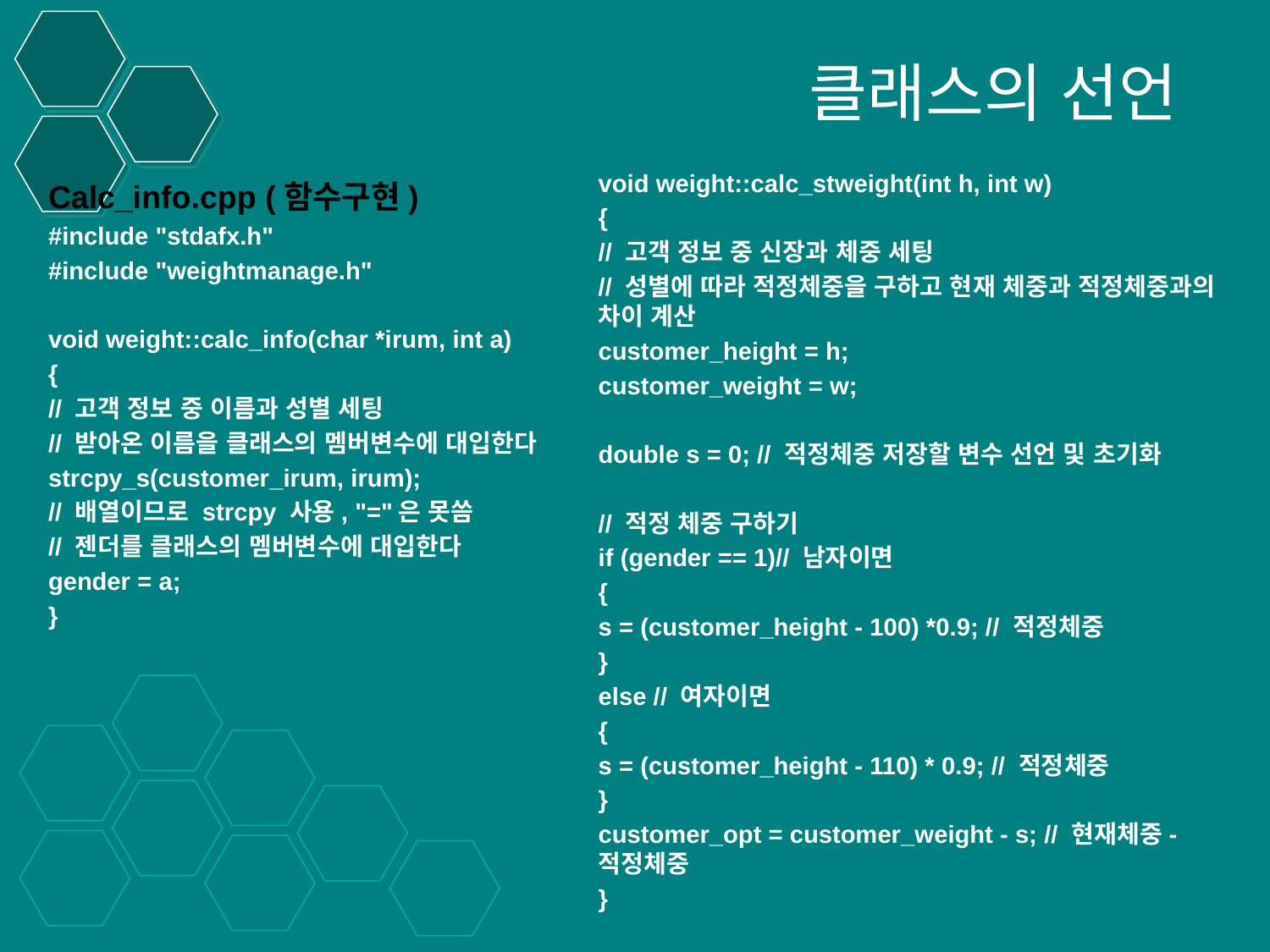

# 클래스의 선언
void weight::calc_stweight(int h, int w)
{
// 고객 정보 중 신장과 체중 세팅
// 성별에 따라 적정체중을 구하고 현재 체중과 적정체중과의 차이 계산
customer_height = h;
customer_weight = w;

double s = 0; // 적정체중 저장할 변수 선언 및 초기화

// 적정 체중 구하기
if (gender == 1)// 남자이면
{
s = (customer_height - 100) *0.9; // 적정체중
}
else // 여자이면
{
s = (customer_height - 110) * 0.9; // 적정체중
}
customer_opt = customer_weight - s; // 현재체중-적정체중
}
Calc_info.cpp (함수구현)
#include "stdafx.h"
#include "weightmanage.h"

void weight::calc_info(char *irum, int a)
{
// 고객 정보 중 이름과 성별 세팅
// 받아온 이름을 클래스의 멤버변수에 대입한다
strcpy_s(customer_irum, irum);
// 배열이므로 strcpy 사용, "="은 못씀
// 젠더를 클래스의 멤버변수에 대입한다
gender = a;
}